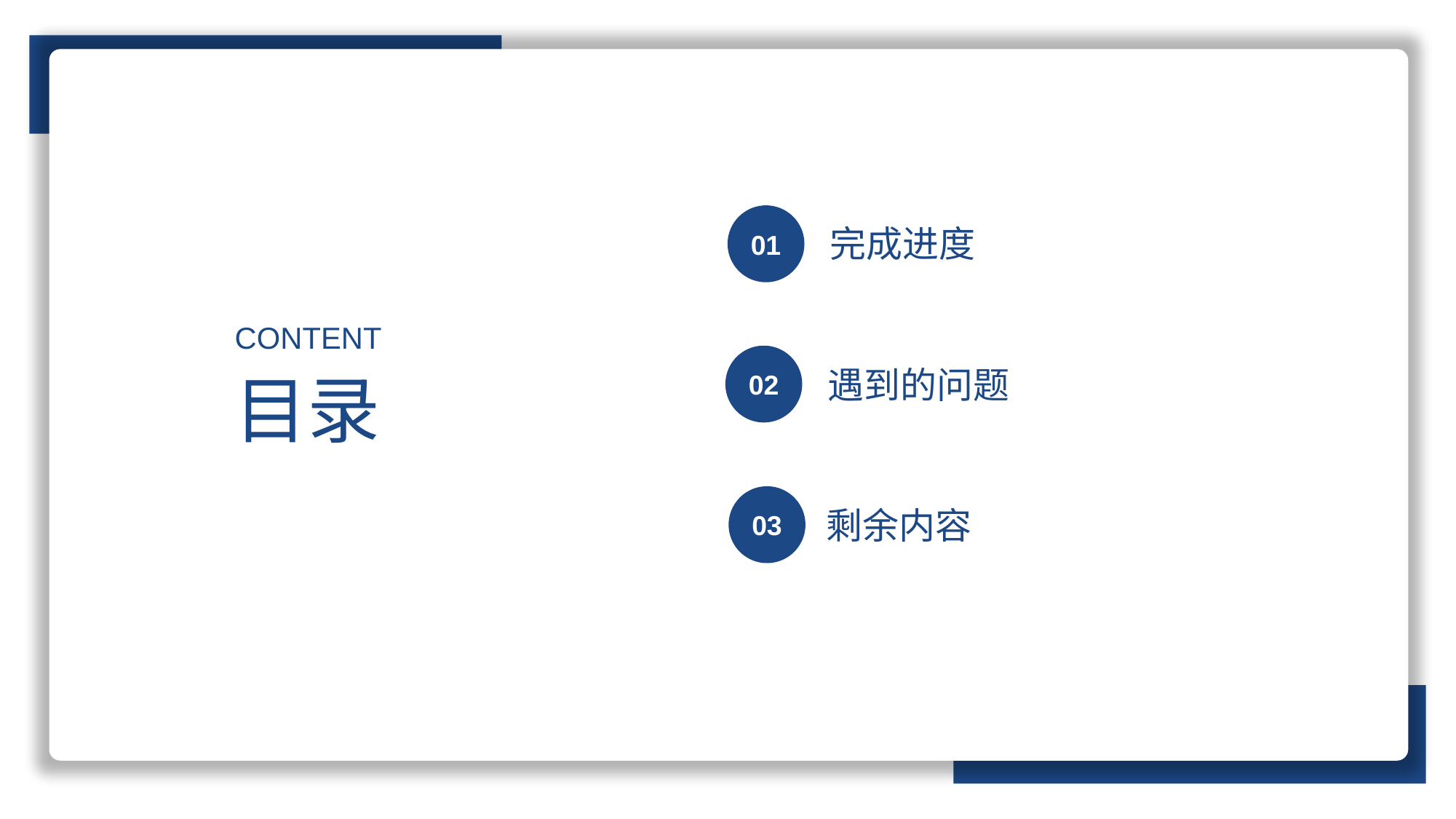

01
完成进度
CONTENT
02
遇到的问题
目录
03
剩余内容